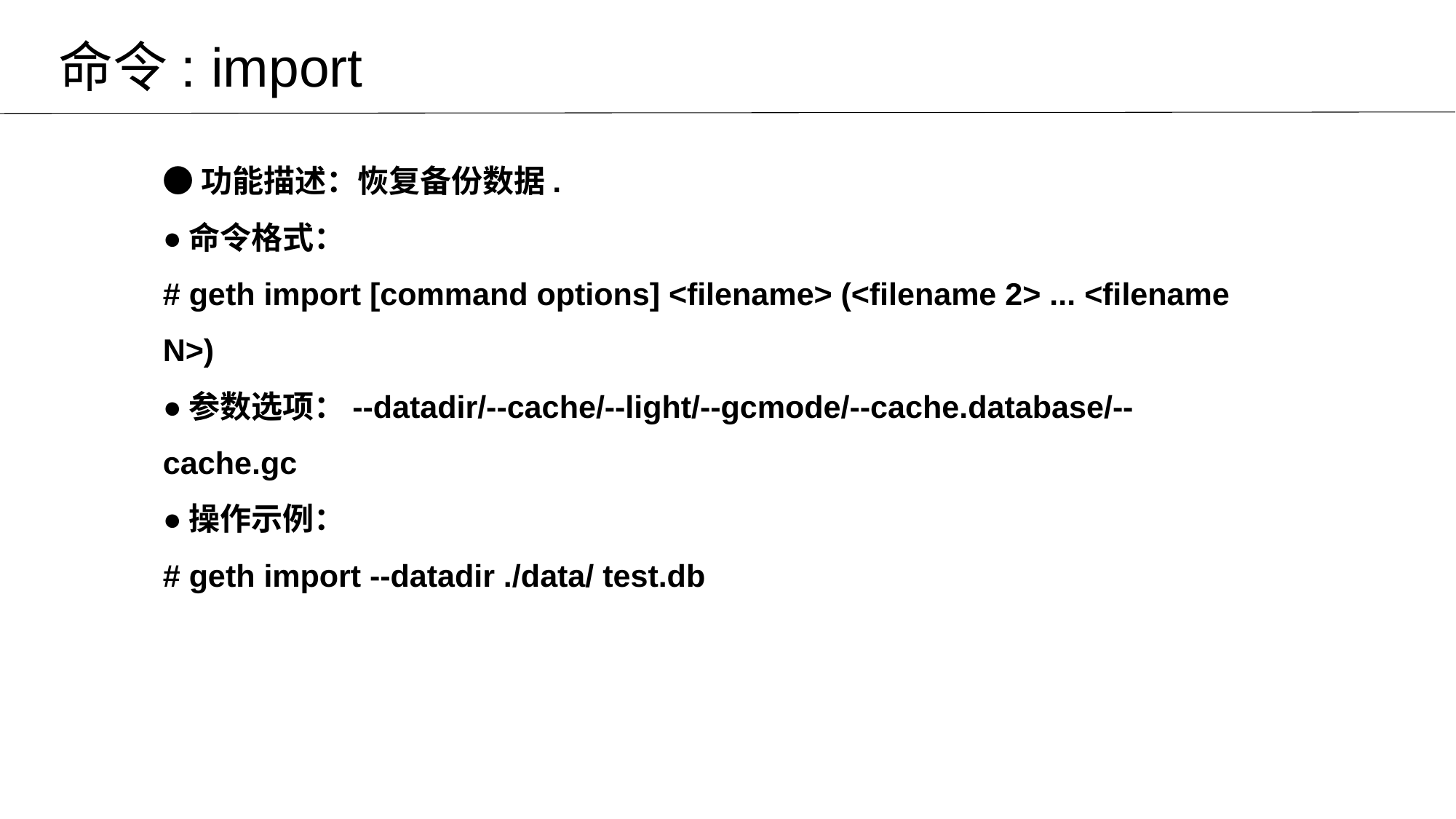

命令: import
# ●功能描述：恢复备份数据. ●命令格式： # geth import [command options] <filename> (<filename 2> ... <filename N>) ●参数选项：--datadir/--cache/--light/--gcmode/--cache.database/--cache.gc ●操作示例： # geth import --datadir ./data/ test.db